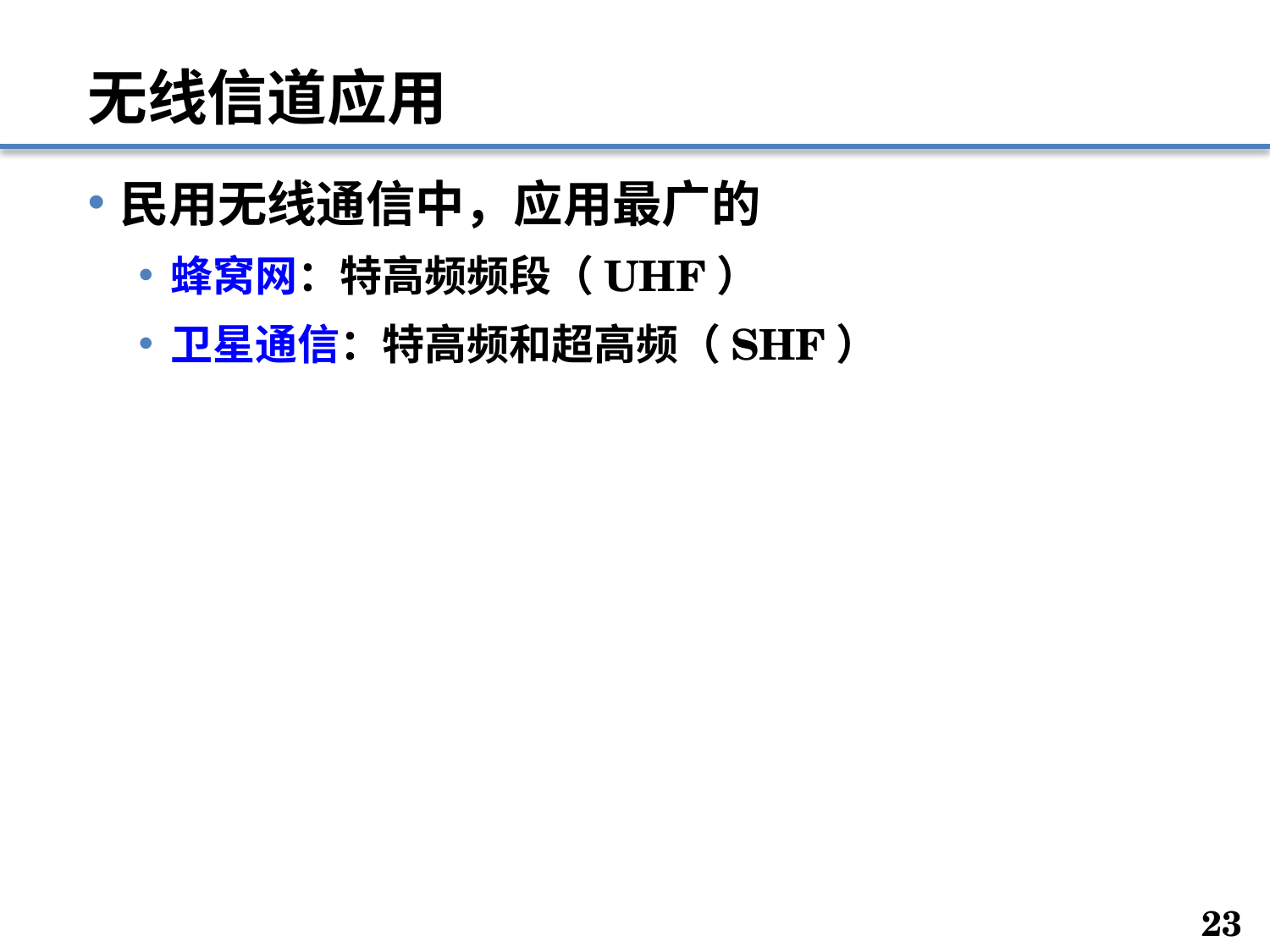

# 无线信道应用
民用无线通信中，应用最广的
蜂窝网：特高频频段（UHF）
卫星通信：特高频和超高频（SHF）
23